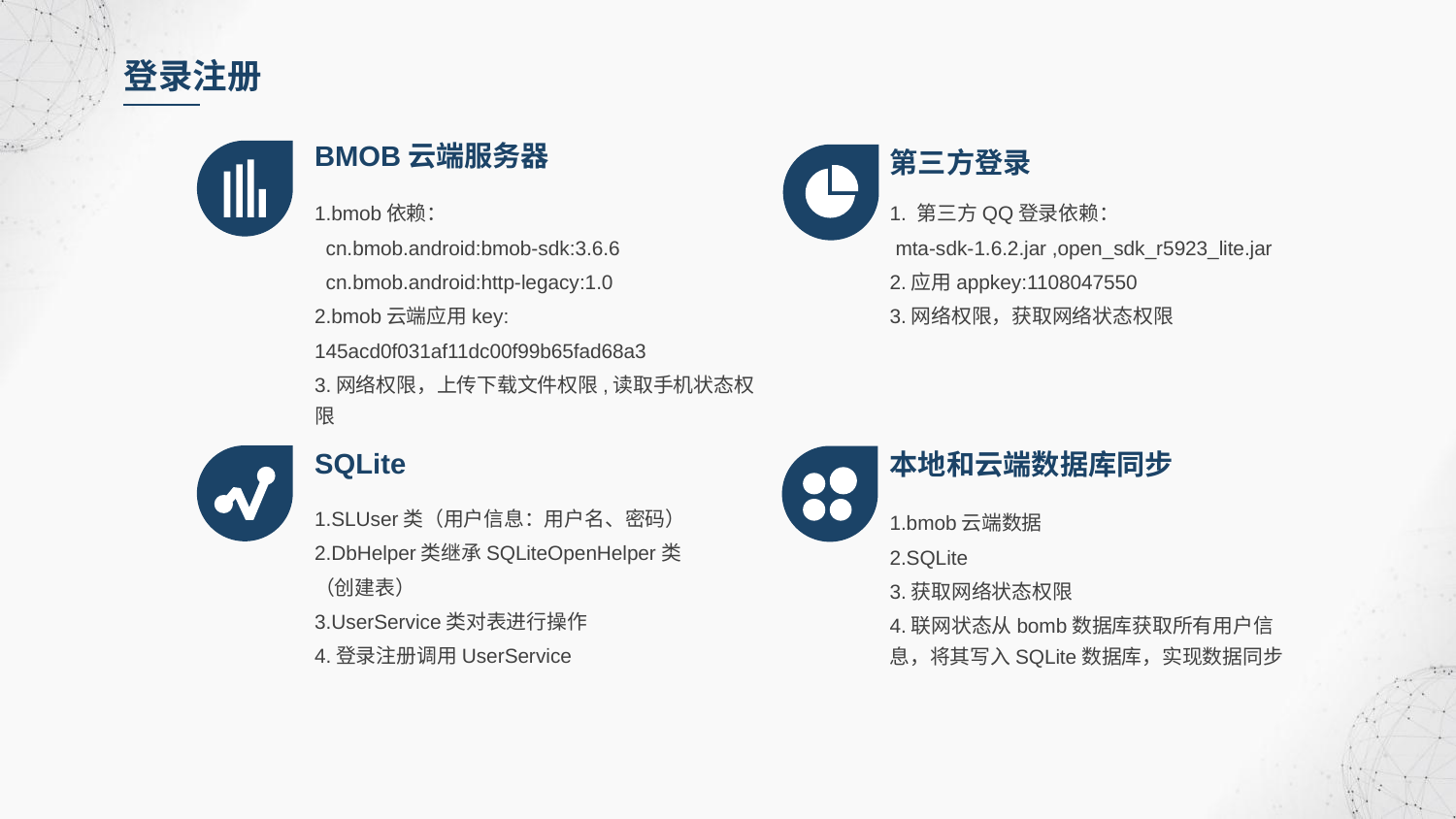

登录注册
BMOB云端服务器
第三方登录

1.bmob依赖：
  cn.bmob.android:bmob-sdk:3.6.6
  cn.bmob.android:http-legacy:1.0
2.bmob云端应用key:
145acd0f031af11dc00f99b65fad68a3
3.网络权限，上传下载文件权限,读取手机状态权限
1. 第三方QQ登录依赖：
 mta-sdk-1.6.2.jar ,open_sdk_r5923_lite.jar
2.应用appkey:1108047550
3.网络权限，获取网络状态权限
SQLite
本地和云端数据库同步

1.SLUser类（用户信息：用户名、密码）
2.DbHelper类继承SQLiteOpenHelper类
（创建表）
3.UserService类对表进行操作
4.登录注册调用UserService
1.bmob云端数据
2.SQLite
3.获取网络状态权限
4.联网状态从bomb数据库获取所有用户信息，将其写入SQLite数据库，实现数据同步